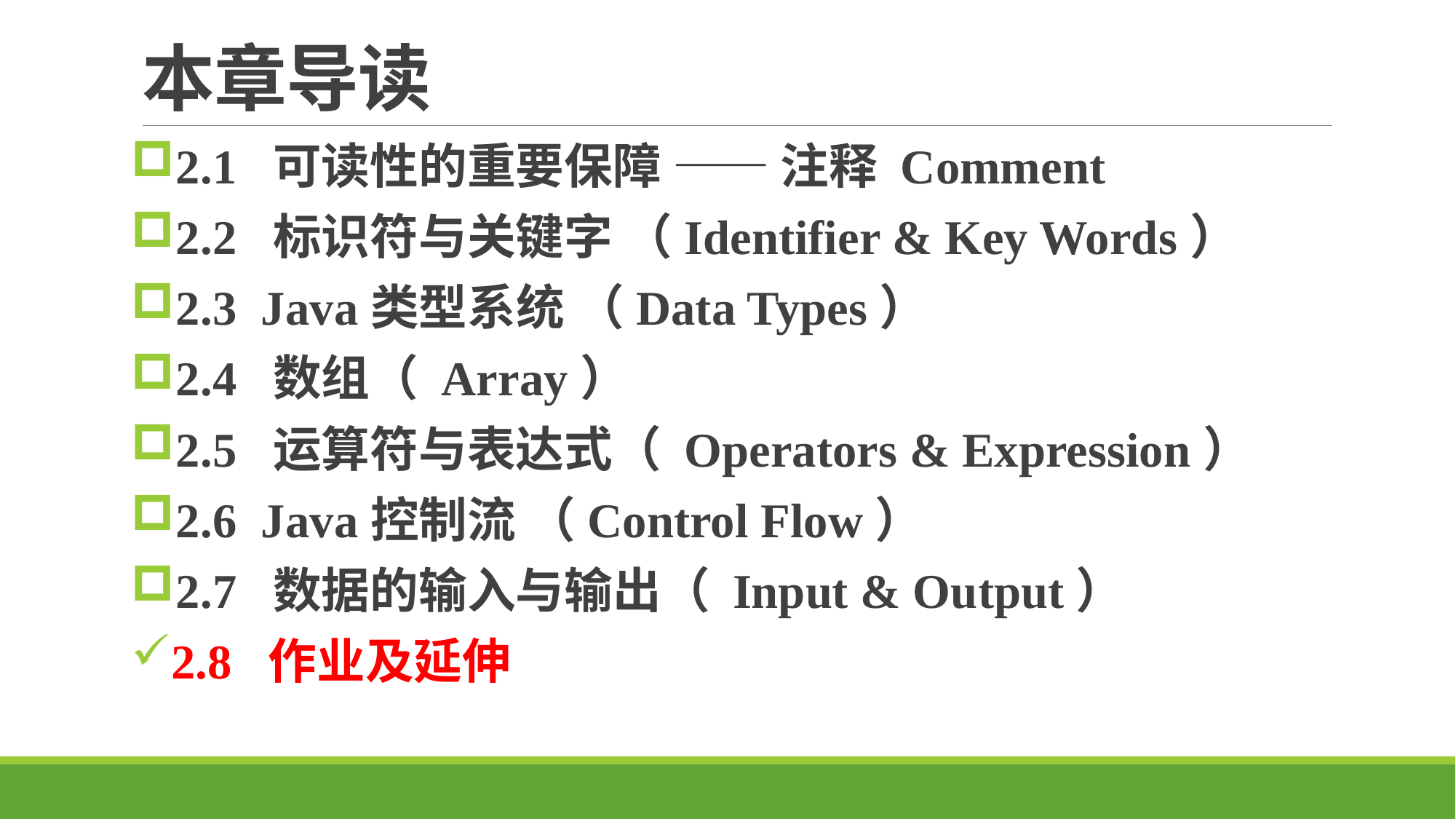

# 本章导读
2.1  可读性的重要保障 —— 注释 Comment
2.2  标识符与关键字 （Identifier & Key Words）
2.3  Java类型系统 （Data Types）
2.4  数组（ Array）
2.5  运算符与表达式（ Operators & Expression）
2.6  Java控制流 （Control Flow）
2.7  数据的输入与输出（ Input & Output）
2.8  作业及延伸